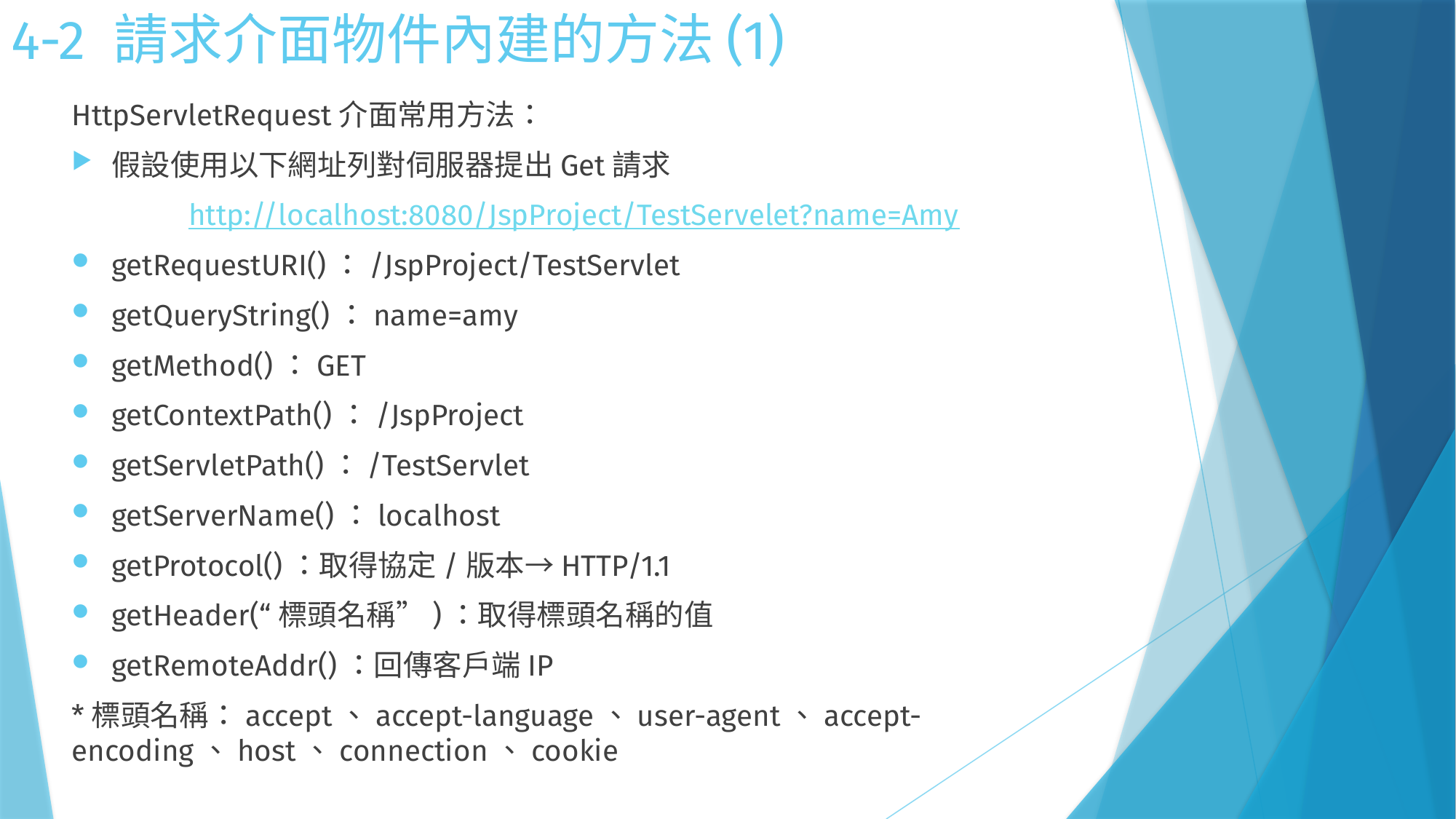

# 4-2 請求介面物件內建的方法(1)
HttpServletRequest介面常用方法：
假設使用以下網址列對伺服器提出Get請求
http://localhost:8080/JspProject/TestServelet?name=Amy
getRequestURI()：/JspProject/TestServlet
getQueryString()：name=amy
getMethod()：GET
getContextPath()：/JspProject
getServletPath()：/TestServlet
getServerName()：localhost
getProtocol()：取得協定/版本→HTTP/1.1
getHeader(“標頭名稱”)：取得標頭名稱的值
getRemoteAddr()：回傳客戶端IP
*標頭名稱：accept、accept-language、user-agent、accept-encoding、host、connection、cookie